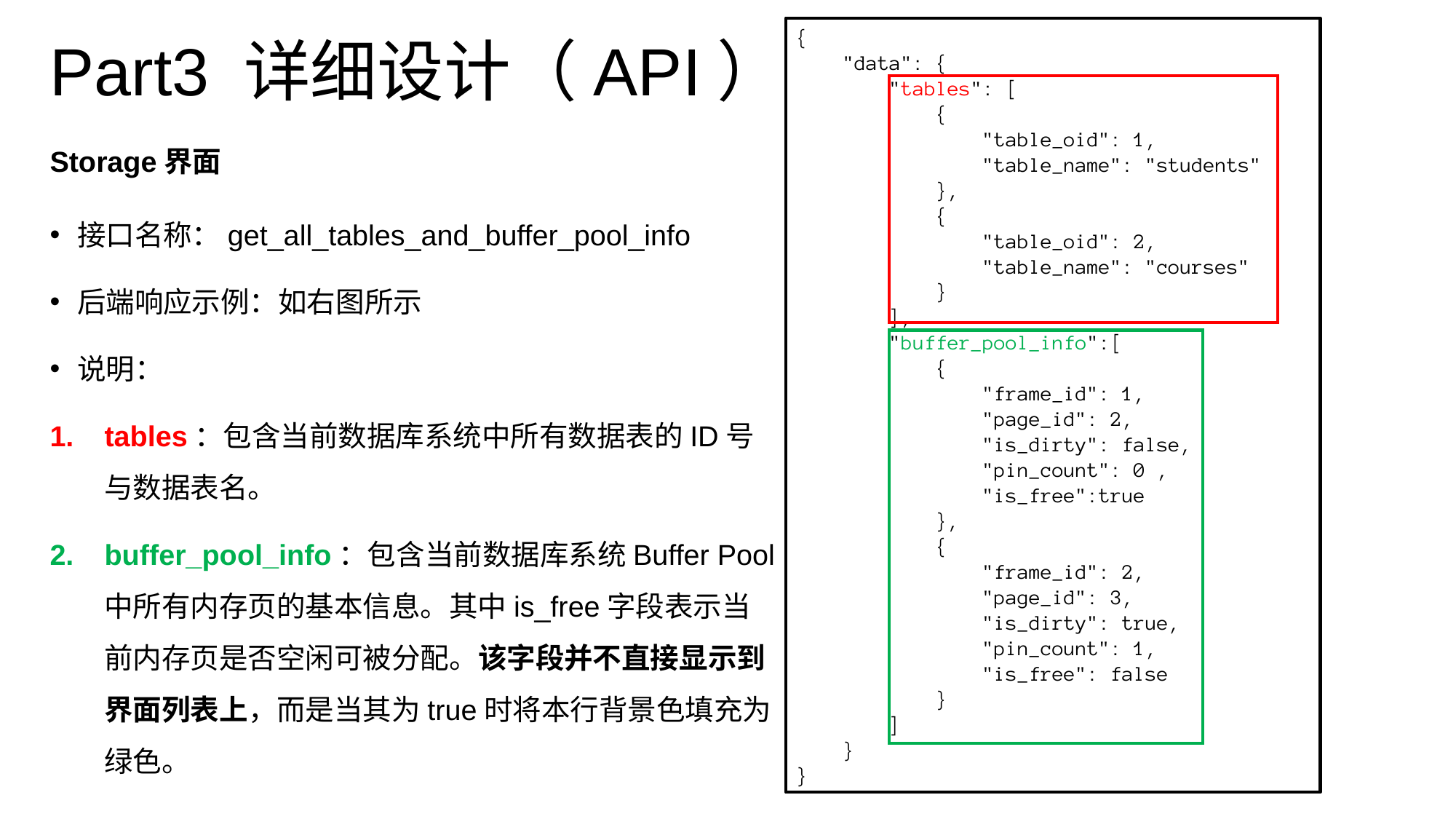

# Part3 详细设计（API）
{
    "data": {
        "tables": [
            {
                "table_oid": 1,
                "table_name": "students"
            },
            {
                "table_oid": 2,
                "table_name": "courses"
            }
        ],
        "buffer_pool_info":[
            {
                "frame_id": 1,
                "page_id": 2,
                "is_dirty": false,
                "pin_count": 0 ,
                "is_free":true
            },
            {
                "frame_id": 2,
                "page_id": 3,
                "is_dirty": true,
                "pin_count": 1,
                "is_free": false
            }
        ]
    }
}

Storage界面
接口名称：get_all_tables_and_buffer_pool_info
后端响应示例：如右图所示
说明：
tables：包含当前数据库系统中所有数据表的ID号与数据表名。
buffer_pool_info：包含当前数据库系统Buffer Pool中所有内存页的基本信息。其中is_free字段表示当前内存页是否空闲可被分配。该字段并不直接显示到界面列表上，而是当其为true时将本行背景色填充为绿色。